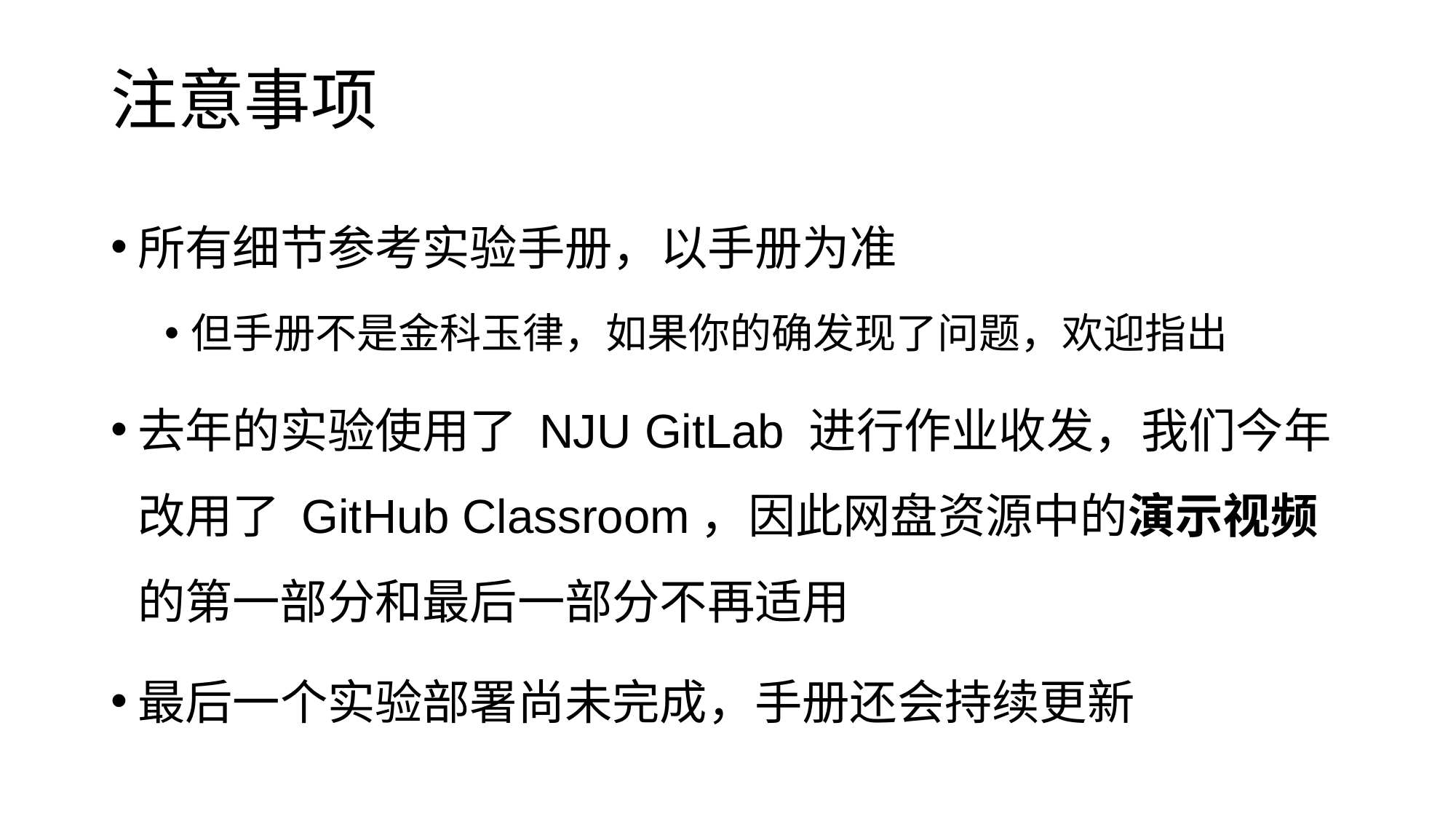

# 注意事项
所有细节参考实验手册，以手册为准
但手册不是金科玉律，如果你的确发现了问题，欢迎指出
去年的实验使用了 NJU GitLab 进行作业收发，我们今年改用了 GitHub Classroom，因此网盘资源中的演示视频的第一部分和最后一部分不再适用
最后一个实验部署尚未完成，手册还会持续更新